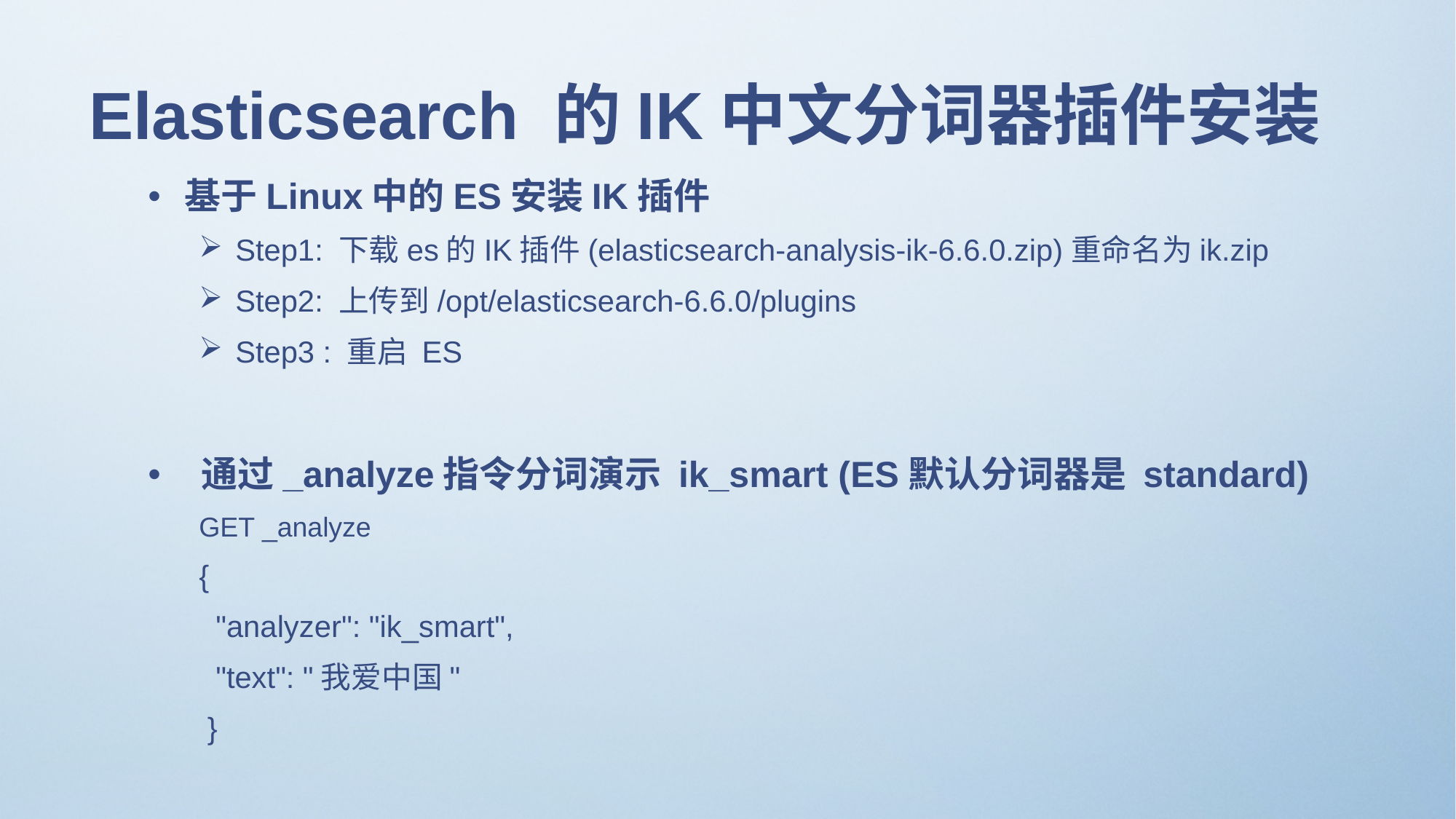

# Elasticsearch 的IK中文分词器插件安装
基于Linux中的ES安装IK插件
Step1: 下载es的IK插件(elasticsearch-analysis-ik-6.6.0.zip)重命名为ik.zip
Step2: 上传到/opt/elasticsearch-6.6.0/plugins
Step3 : 重启 ES

 通过_analyze指令分词演示 ik_smart (ES默认分词器是 standard)
GET _analyze
{
  "analyzer": "ik_smart",
  "text": "我爱中国"
 }